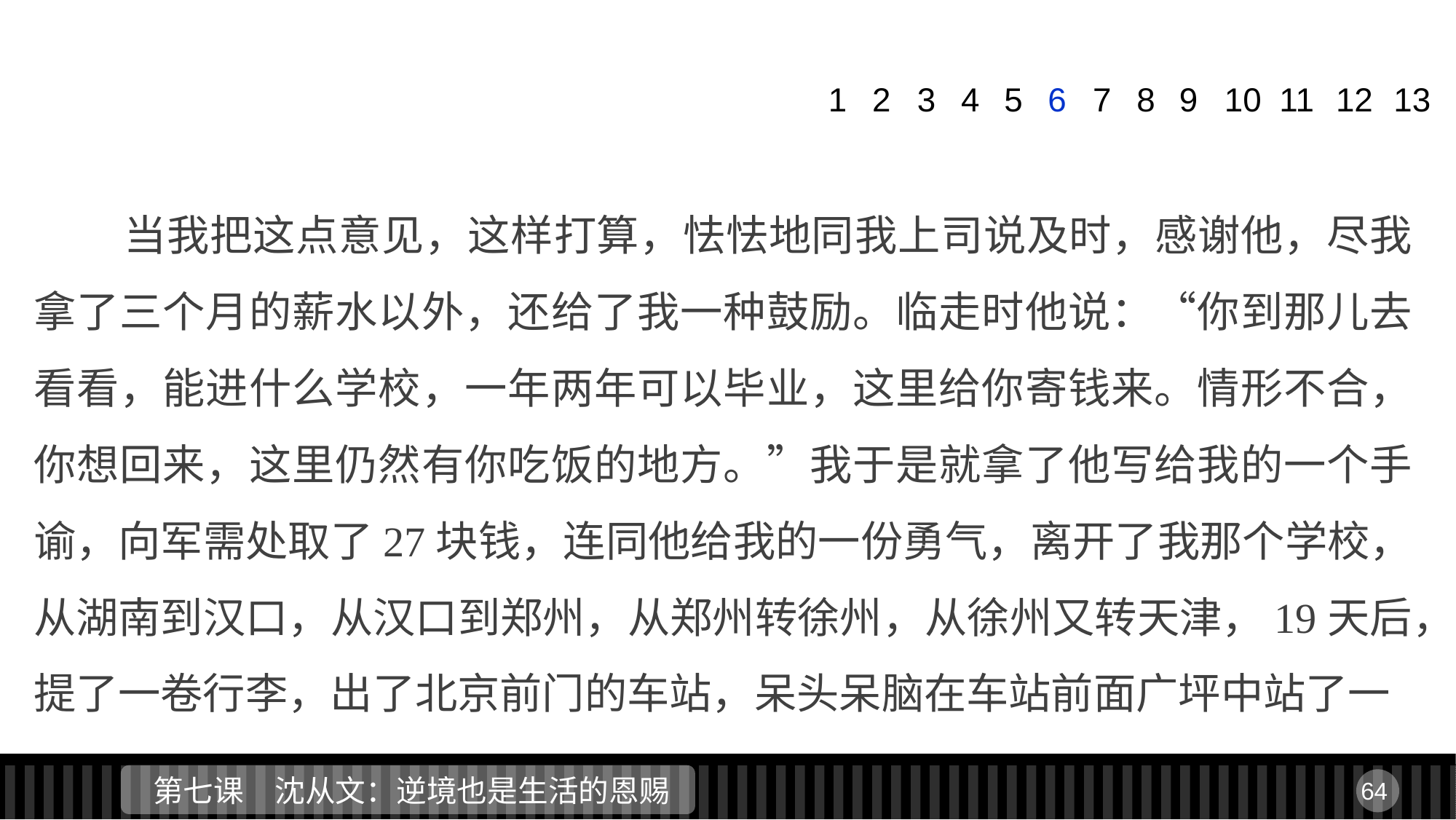

1
2
3
4
5
6
7
8
9
11
12
13
10
        当我把这点意见，这样打算，怯怯地同我上司说及时，感谢他，尽我拿了三个月的薪水以外，还给了我一种鼓励。临走时他说：“你到那儿去看看，能进什么学校，一年两年可以毕业，这里给你寄钱来。情形不合，你想回来，这里仍然有你吃饭的地方。”我于是就拿了他写给我的一个手谕，向军需处取了27块钱，连同他给我的一份勇气，离开了我那个学校，从湖南到汉口，从汉口到郑州，从郑州转徐州，从徐州又转天津，19天后，提了一卷行李，出了北京前门的车站，呆头呆脑在车站前面广坪中站了一